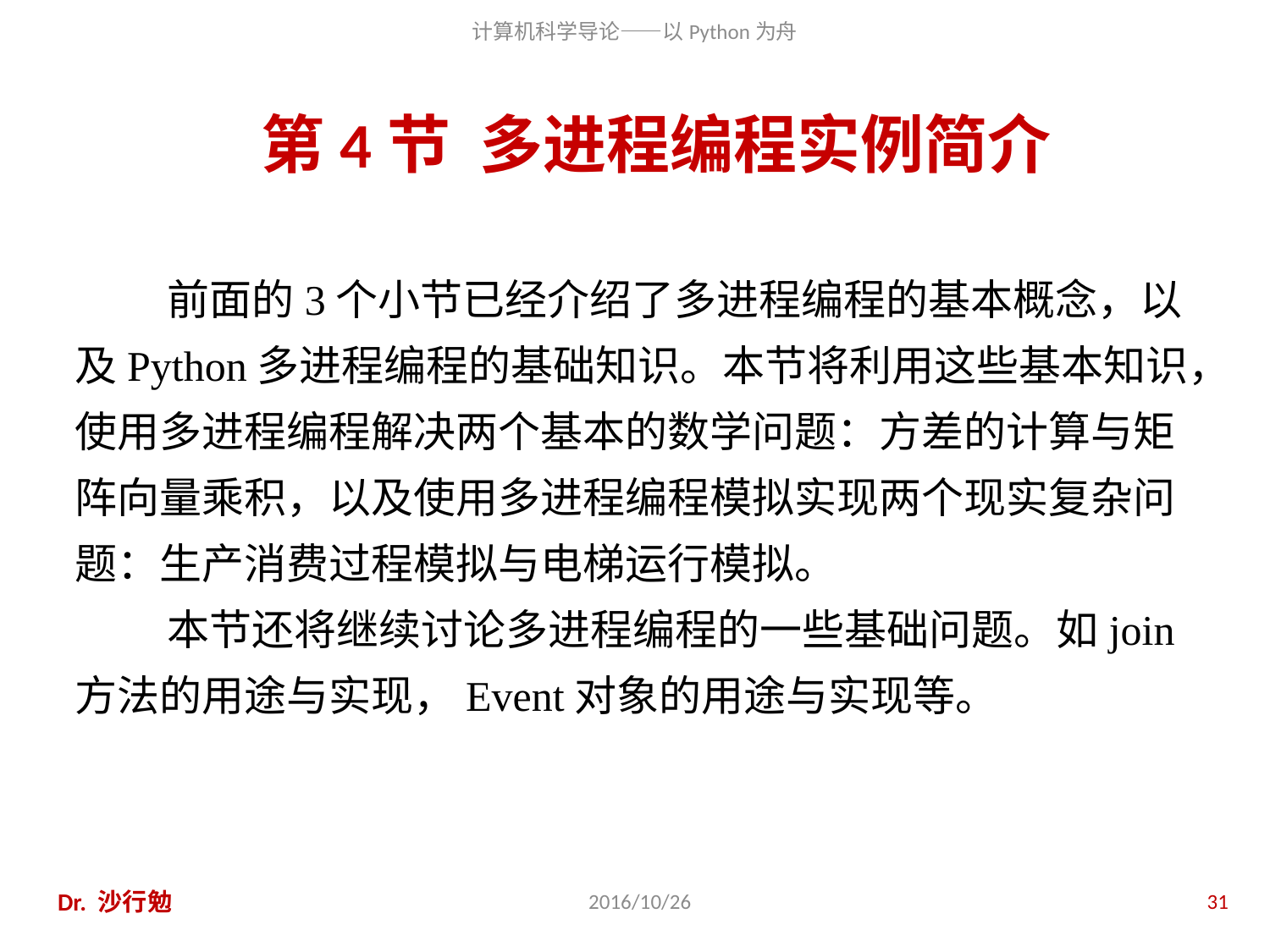

第4节  多进程编程实例简介
  前面的3个小节已经介绍了多进程编程的基本概念，以及Python多进程编程的基础知识。本节将利用这些基本知识，使用多进程编程解决两个基本的数学问题：方差的计算与矩阵向量乘积，以及使用多进程编程模拟实现两个现实复杂问题：生产消费过程模拟与电梯运行模拟。
  本节还将继续讨论多进程编程的一些基础问题。如join方法的用途与实现，Event对象的用途与实现等。

Dr. 沙行勉
2016/10/26
31